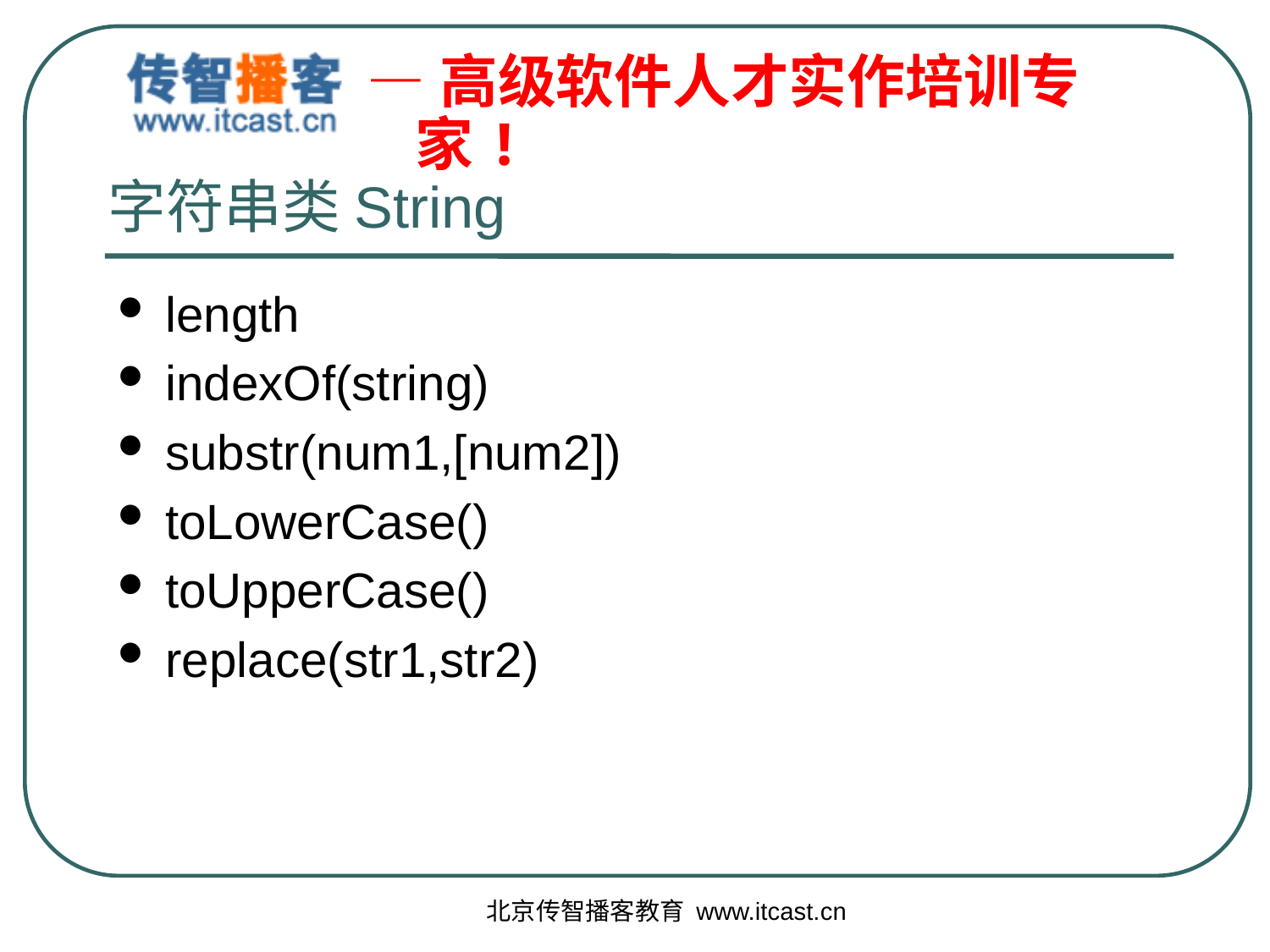

# 字符串类String
length
indexOf(string)
substr(num1,[num2])
toLowerCase()
toUpperCase()
replace(str1,str2)
北京传智播客教育 www.itcast.cn